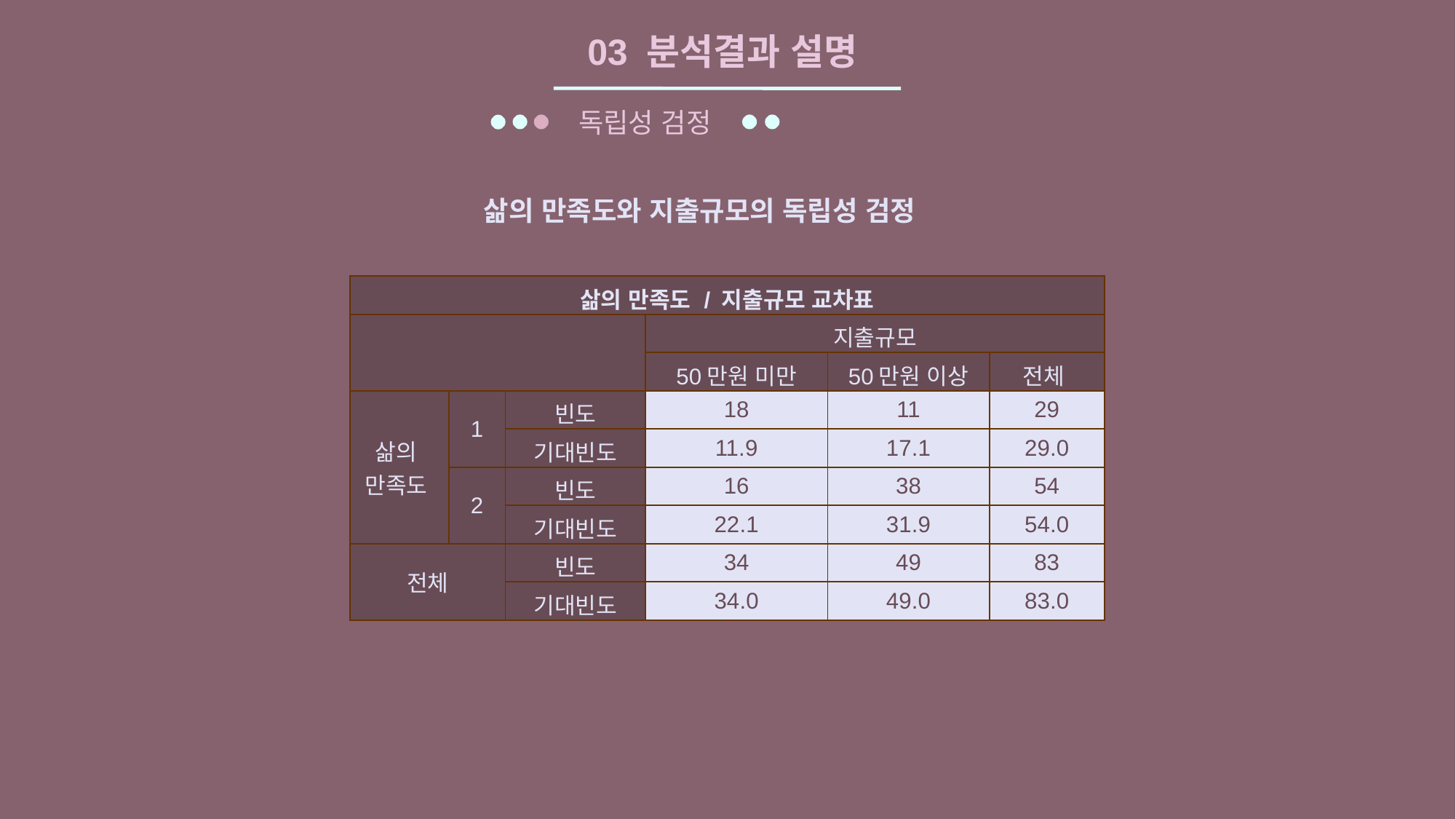

03 분석결과 설명
독립성 검정

삶의 만족도와 지출규모의 독립성 검정
| 삶의 만족도 / 지출규모 교차표 |  |  |  |  |  |
| --- | --- | --- | --- | --- | --- |
|  |  |  | 지출규모 |  |  |
|  |  |  | 50만원 미만 | 50만원 이상 | 전체 |
| 삶의 만족도 | 1 | 빈도 | 18 | 11 | 29 |
|  |  | 기대빈도 | 11.9 | 17.1 | 29.0 |
|  | 2 | 빈도 | 16 | 38 | 54 |
|  |  | 기대빈도 | 22.1 | 31.9 | 54.0 |
| 전체 |  | 빈도 | 34 | 49 | 83 |
|  |  | 기대빈도 | 34.0 | 49.0 | 83.0 |